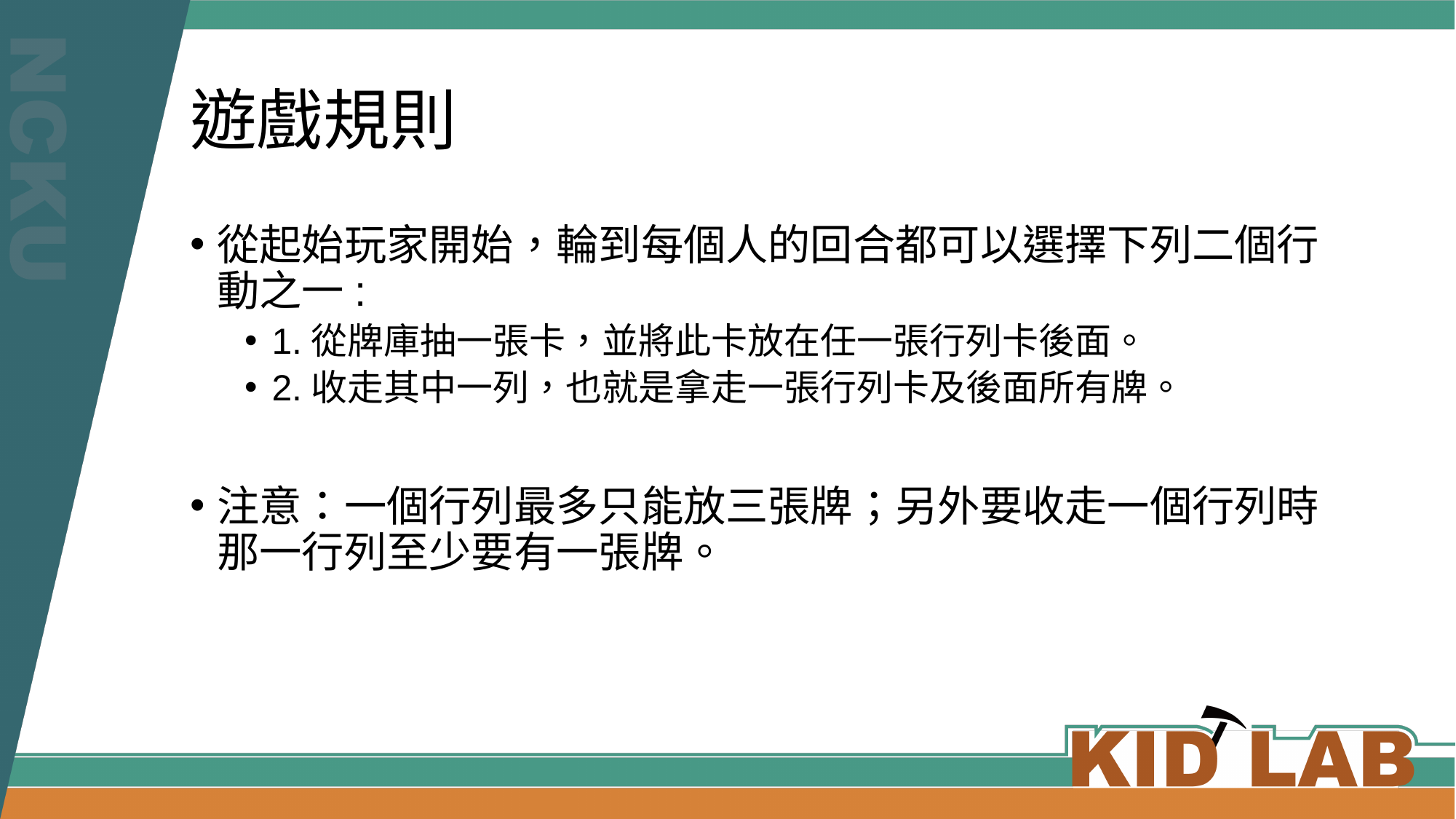

# 遊戲規則
從起始玩家開始，輪到每個人的回合都可以選擇下列二個行動之一:
1.從牌庫抽一張卡，並將此卡放在任一張行列卡後面。
2.收走其中一列，也就是拿走一張行列卡及後面所有牌。

注意：一個行列最多只能放三張牌；另外要收走一個行列時那一行列至少要有一張牌。